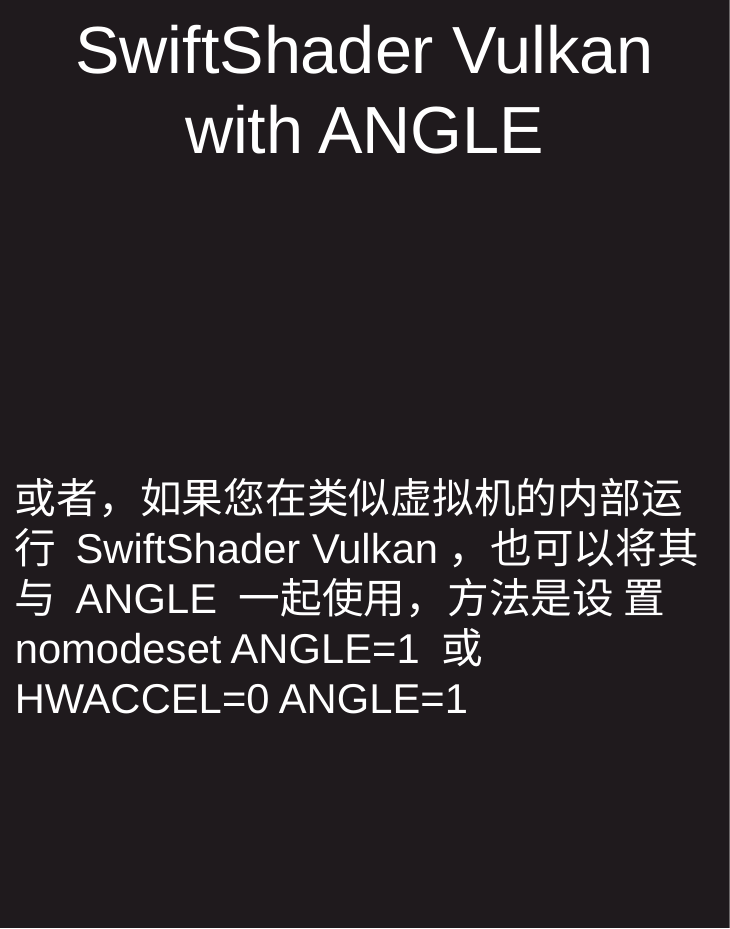

SwiftShader Vulkan with ANGLE
或者，如果您在类似虚拟机的内部运行 SwiftShader Vulkan，也可以将其与 ANGLE 一起使用，方法是设 置nomodeset ANGLE=1 或 HWACCEL=0 ANGLE=1